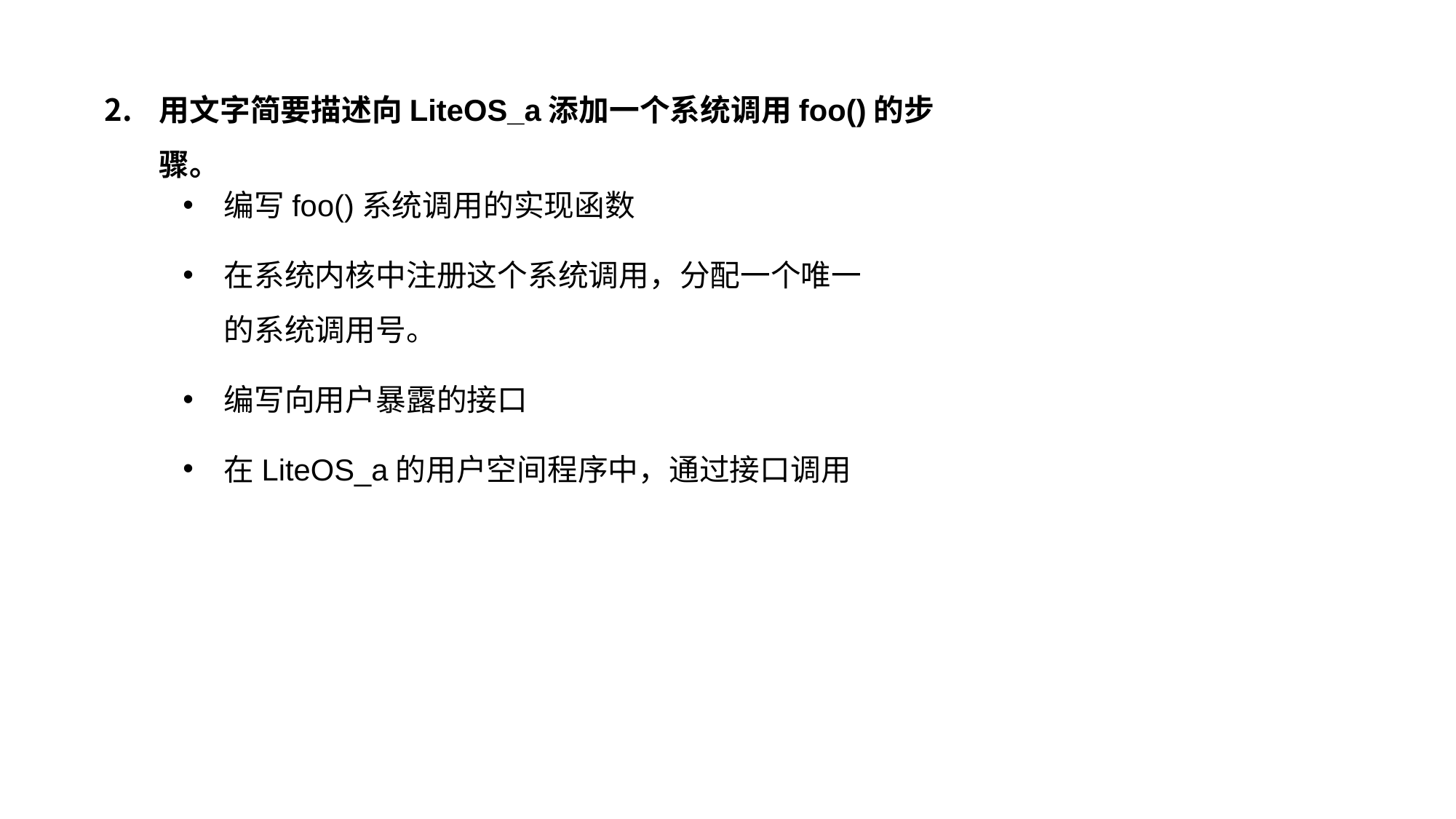

用文字简要描述向LiteOS_a添加一个系统调用foo()的步骤。
编写foo()系统调用的实现函数
在系统内核中注册这个系统调用，分配一个唯一的系统调用号。
编写向用户暴露的接口
在LiteOS_a的用户空间程序中，通过接口调用